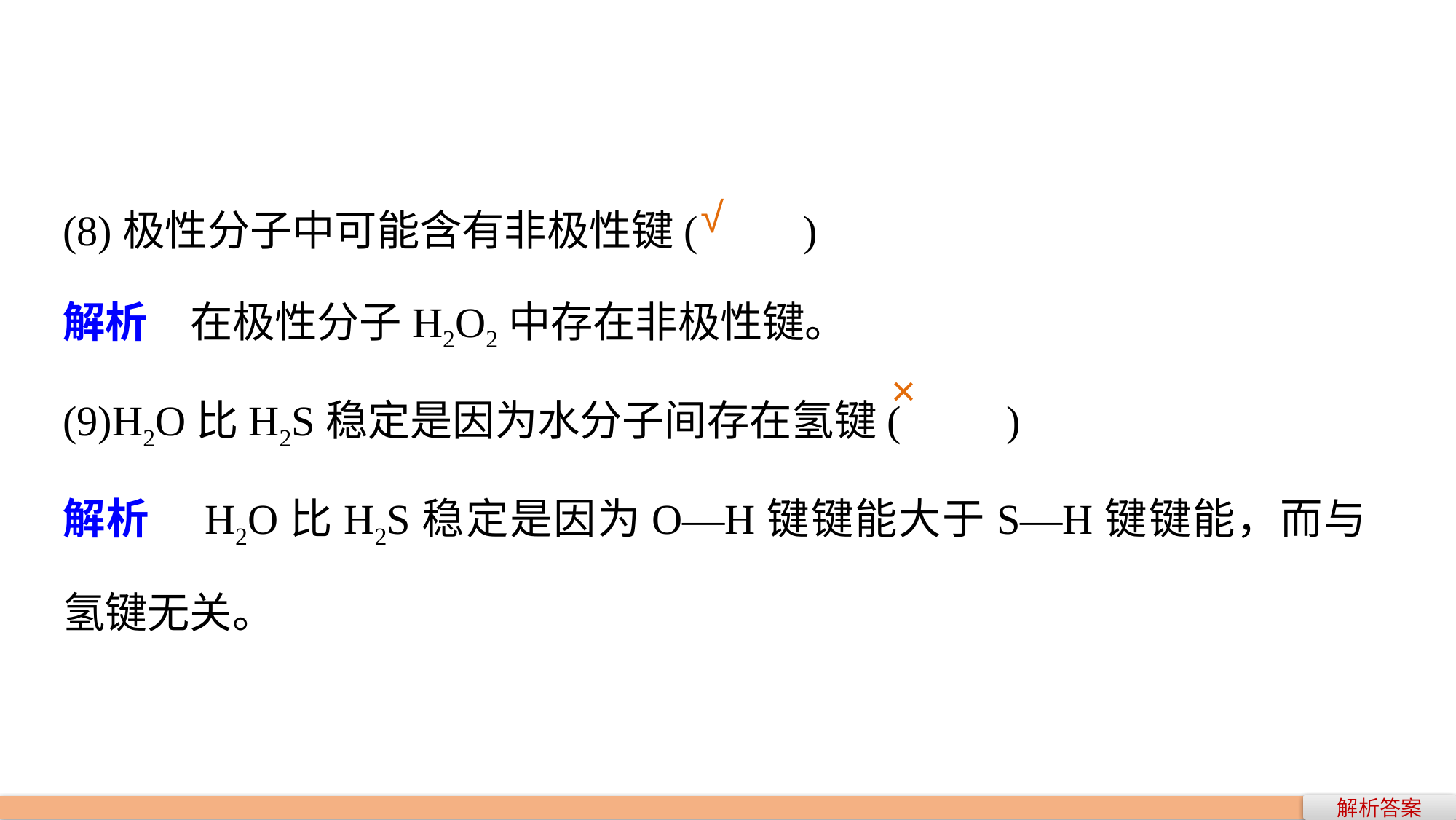

(8)极性分子中可能含有非极性键(　　)
解析　在极性分子H2O2中存在非极性键。
(9)H2O比H2S稳定是因为水分子间存在氢键(　　)
解析　H2O比H2S稳定是因为O—H键键能大于S—H键键能，而与氢键无关。
√
×
解析答案